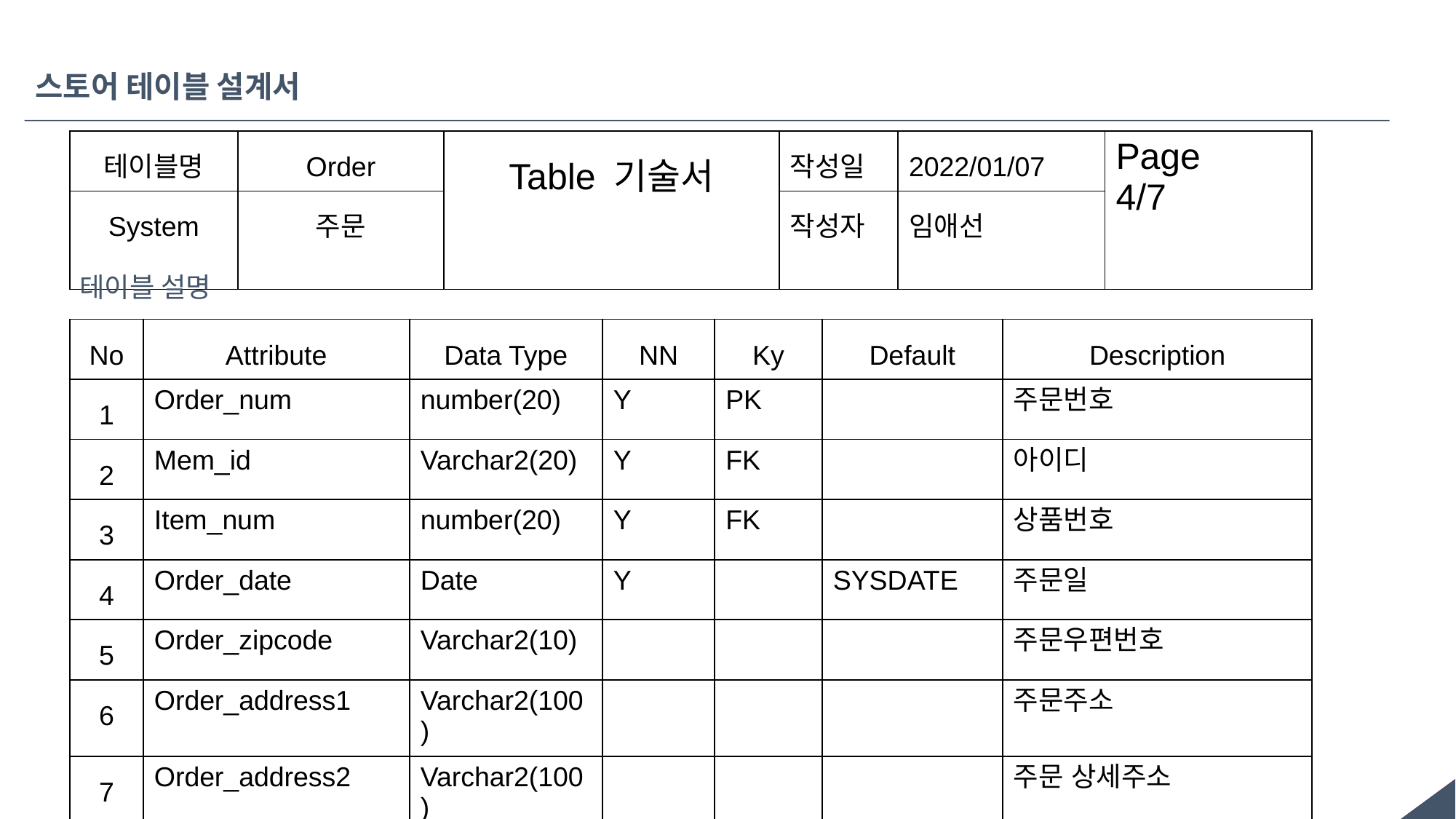

스토어 테이블 설계서
| 테이블명 | Order | Table 기술서 | 작성일 | 2022/01/07 | Page 4/7 |
| --- | --- | --- | --- | --- | --- |
| System | 주문 |  | 작성자 | 임애선 |  |
테이블 설명
| No | Attribute | Data Type | NN | Ky | Default | Description |
| --- | --- | --- | --- | --- | --- | --- |
| 1 | Order\_num | number(20) | Y | PK |  | 주문번호 |
| 2 | Mem\_id | Varchar2(20) | Y | FK |  | 아이디 |
| 3 | Item\_num | number(20) | Y | FK |  | 상품번호 |
| 4 | Order\_date | Date | Y |  | SYSDATE | 주문일 |
| 5 | Order\_zipcode | Varchar2(10) |  |  |  | 주문우편번호 |
| 6 | Order\_address1 | Varchar2(100) |  |  |  | 주문주소 |
| 7 | Order\_address2 | Varchar2(100) |  |  |  | 주문 상세주소 |